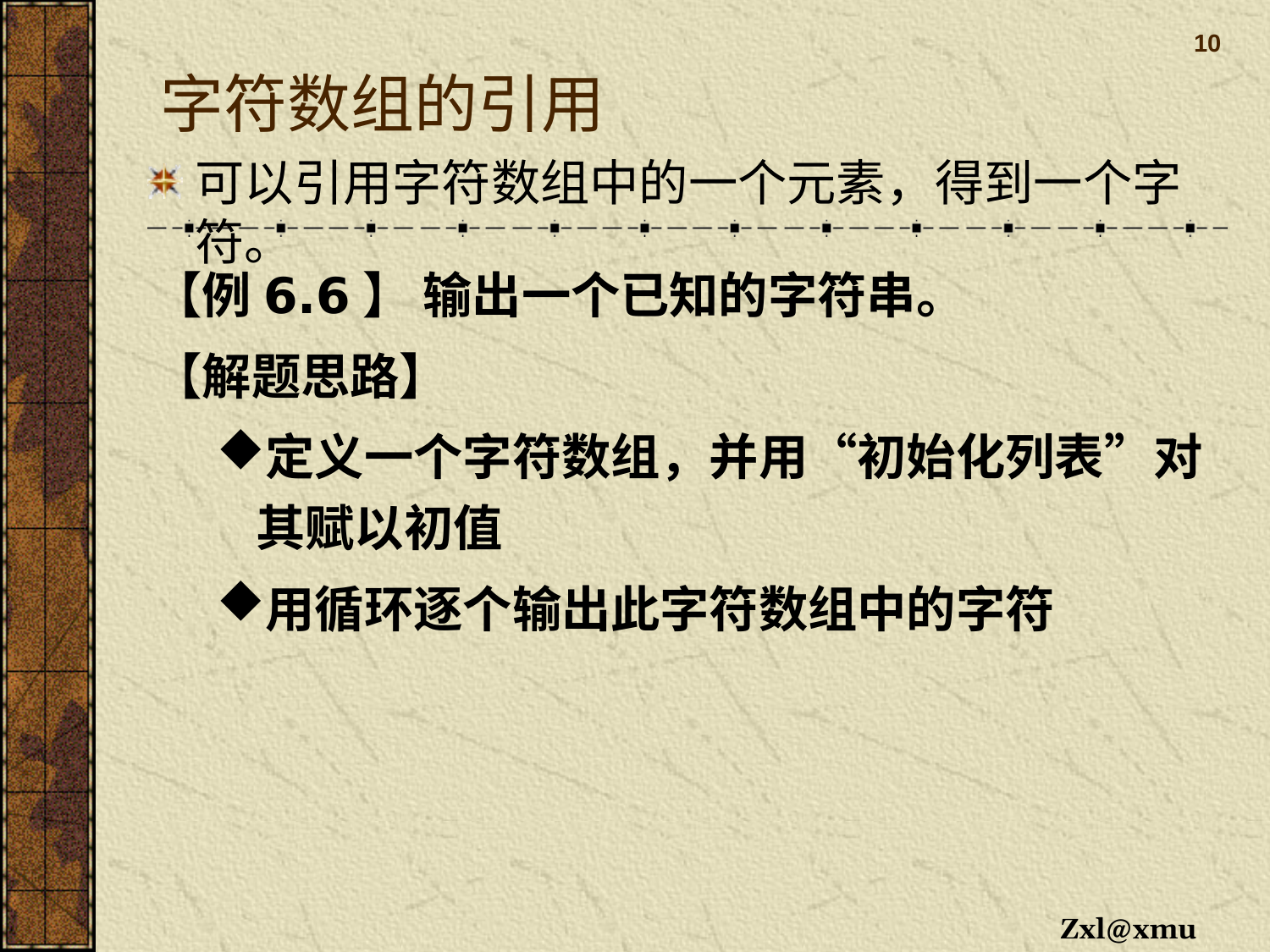

10
# 字符数组的引用
可以引用字符数组中的一个元素，得到一个字符。
【例6.6】 输出一个已知的字符串。
【解题思路】
定义一个字符数组，并用“初始化列表”对其赋以初值
用循环逐个输出此字符数组中的字符